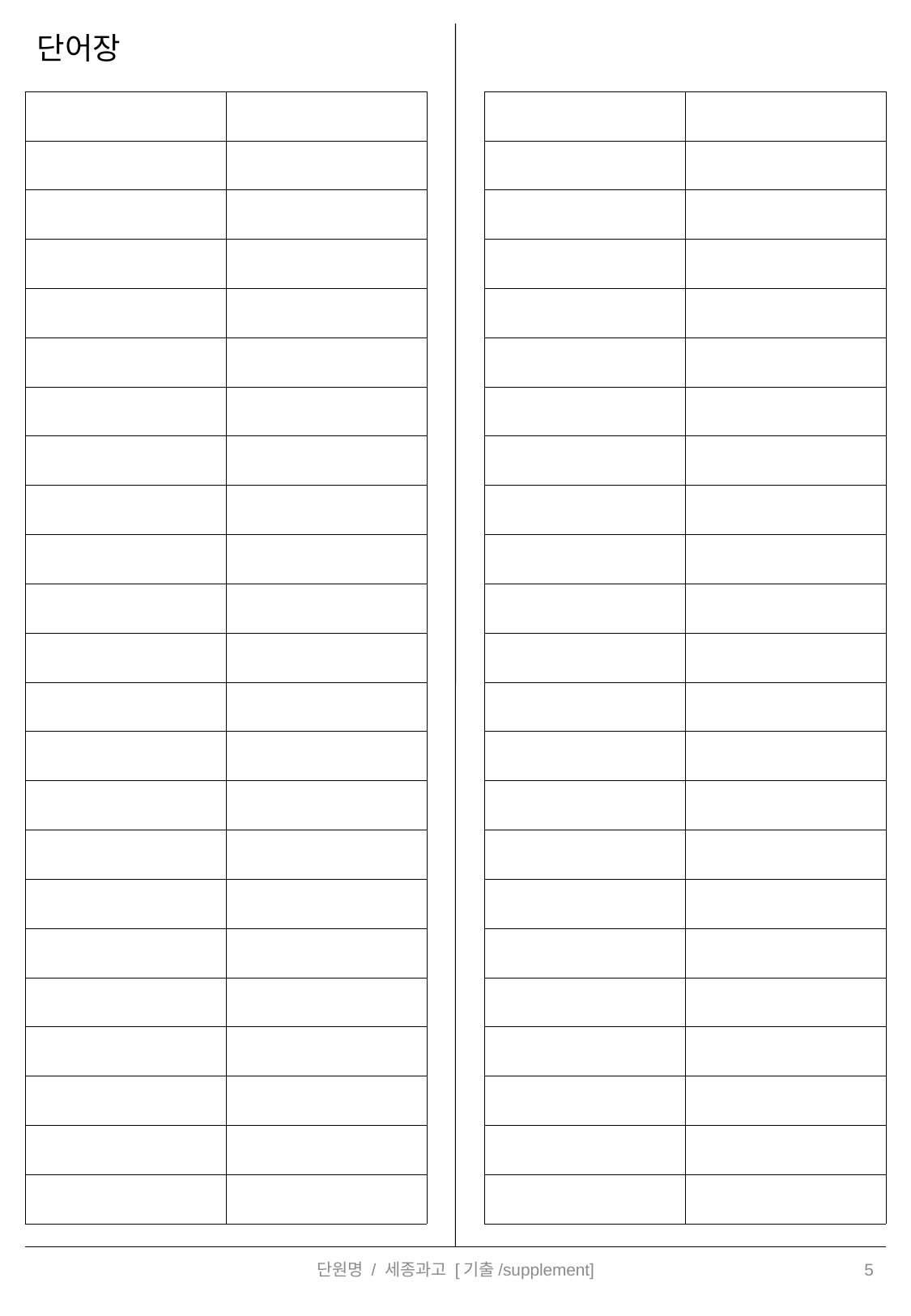

단어장
|  |  |
| --- | --- |
|  |  |
|  |  |
|  |  |
|  |  |
|  |  |
|  |  |
|  |  |
|  |  |
|  |  |
|  |  |
|  |  |
|  |  |
|  |  |
|  |  |
|  |  |
|  |  |
|  |  |
|  |  |
|  |  |
|  |  |
|  |  |
|  |  |
|  |  |
| --- | --- |
|  |  |
|  |  |
|  |  |
|  |  |
|  |  |
|  |  |
|  |  |
|  |  |
|  |  |
|  |  |
|  |  |
|  |  |
|  |  |
|  |  |
|  |  |
|  |  |
|  |  |
|  |  |
|  |  |
|  |  |
|  |  |
|  |  |
단원명 / 세종과고 [기출/supplement]
5